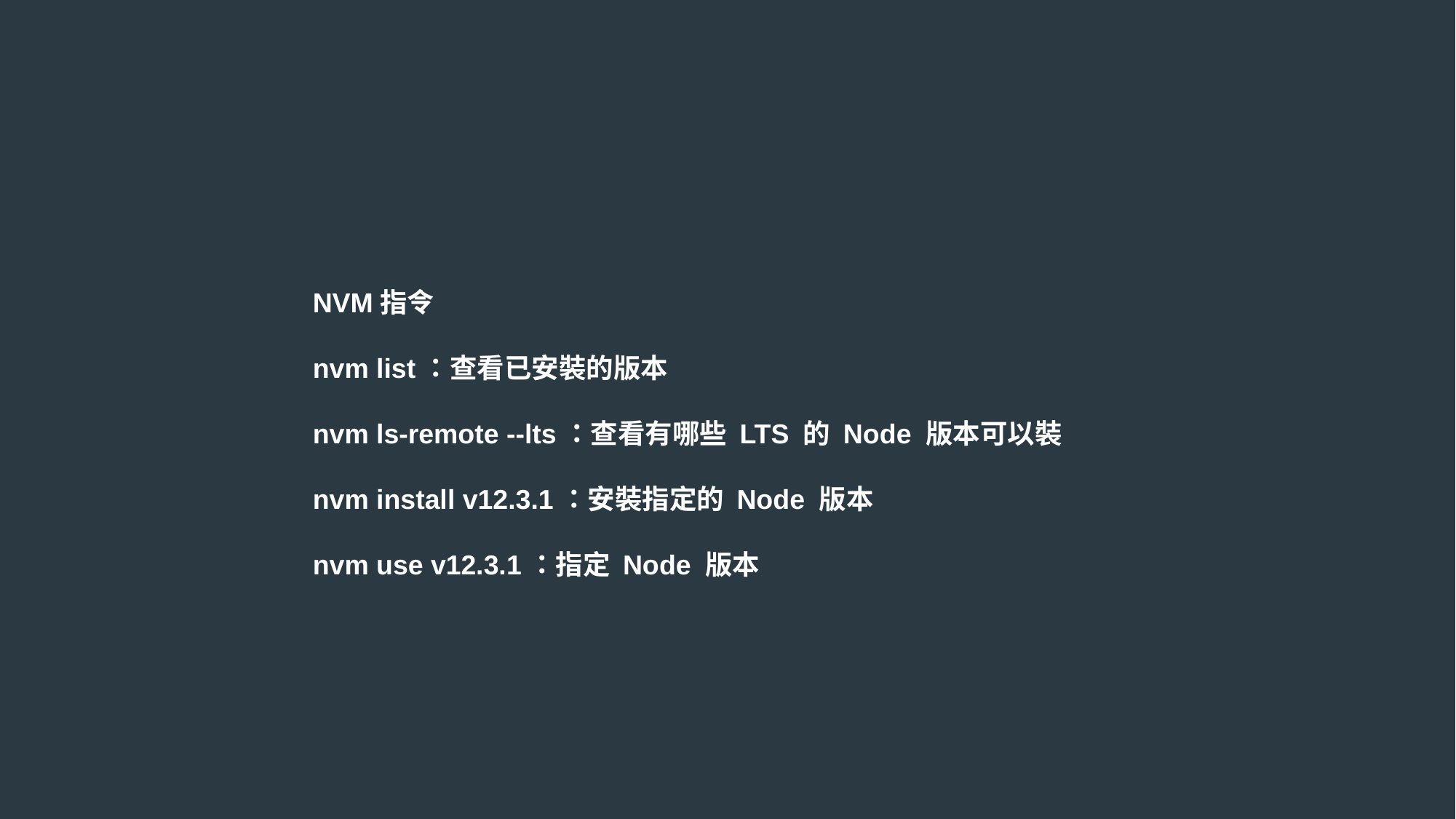

# NVM指令 nvm list：查看已安裝的版本 nvm ls-remote --lts：查看有哪些 LTS 的 Node 版本可以裝 nvm install v12.3.1：安裝指定的 Node 版本 nvm use v12.3.1：指定 Node 版本